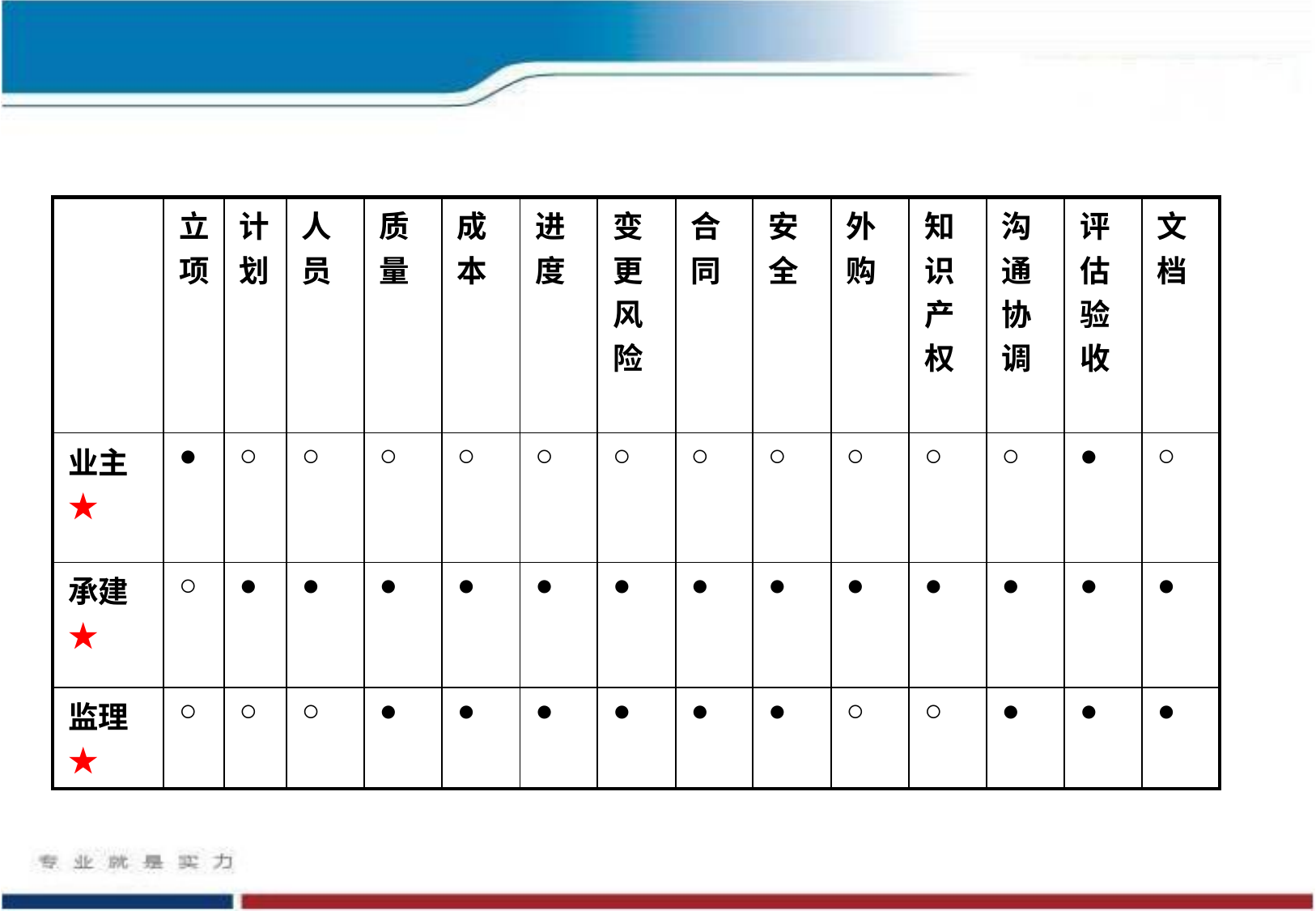

|  | 立项 | 计划 | 人员 | 质量 | 成本 | 进度 | 变更风险 | 合同 | 安全 | 外购 | 知识产权 | 沟通协调 | 评估验收 | 文档 |
| --- | --- | --- | --- | --- | --- | --- | --- | --- | --- | --- | --- | --- | --- | --- |
| 业主★ | ● | ○ | ○ | ○ | ○ | ○ | ○ | ○ | ○ | ○ | ○ | ○ | ● | ○ |
| 承建★ | ○ | ● | ● | ● | ● | ● | ● | ● | ● | ● | ● | ● | ● | ● |
| 监理★ | ○ | ○ | ○ | ● | ● | ● | ● | ● | ● | ○ | ○ | ● | ● | ● |